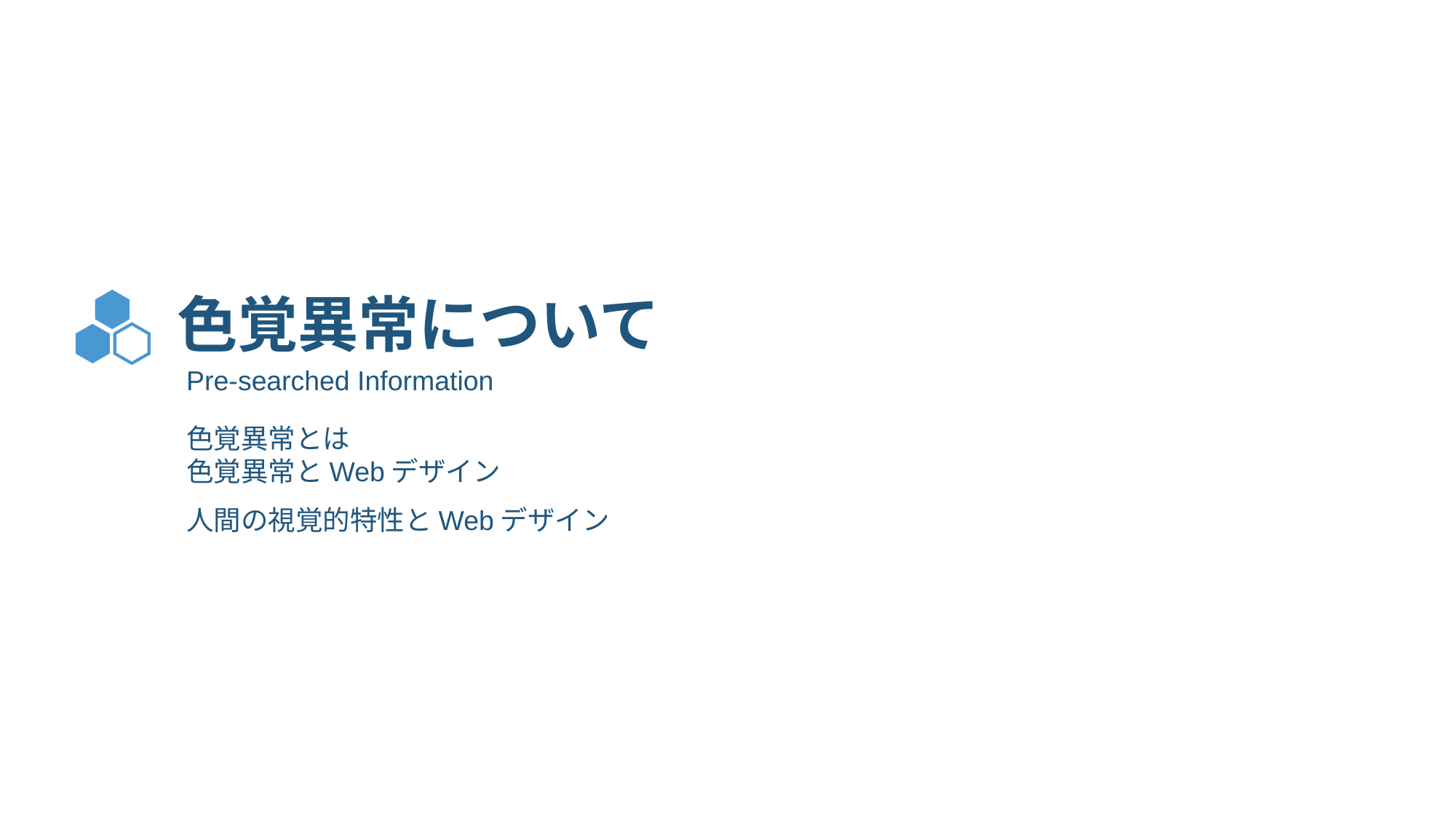

色覚異常について

Pre-searched Information
色覚異常とは

色覚異常とWebデザイン
人間の視覚的特性とWebデザイン